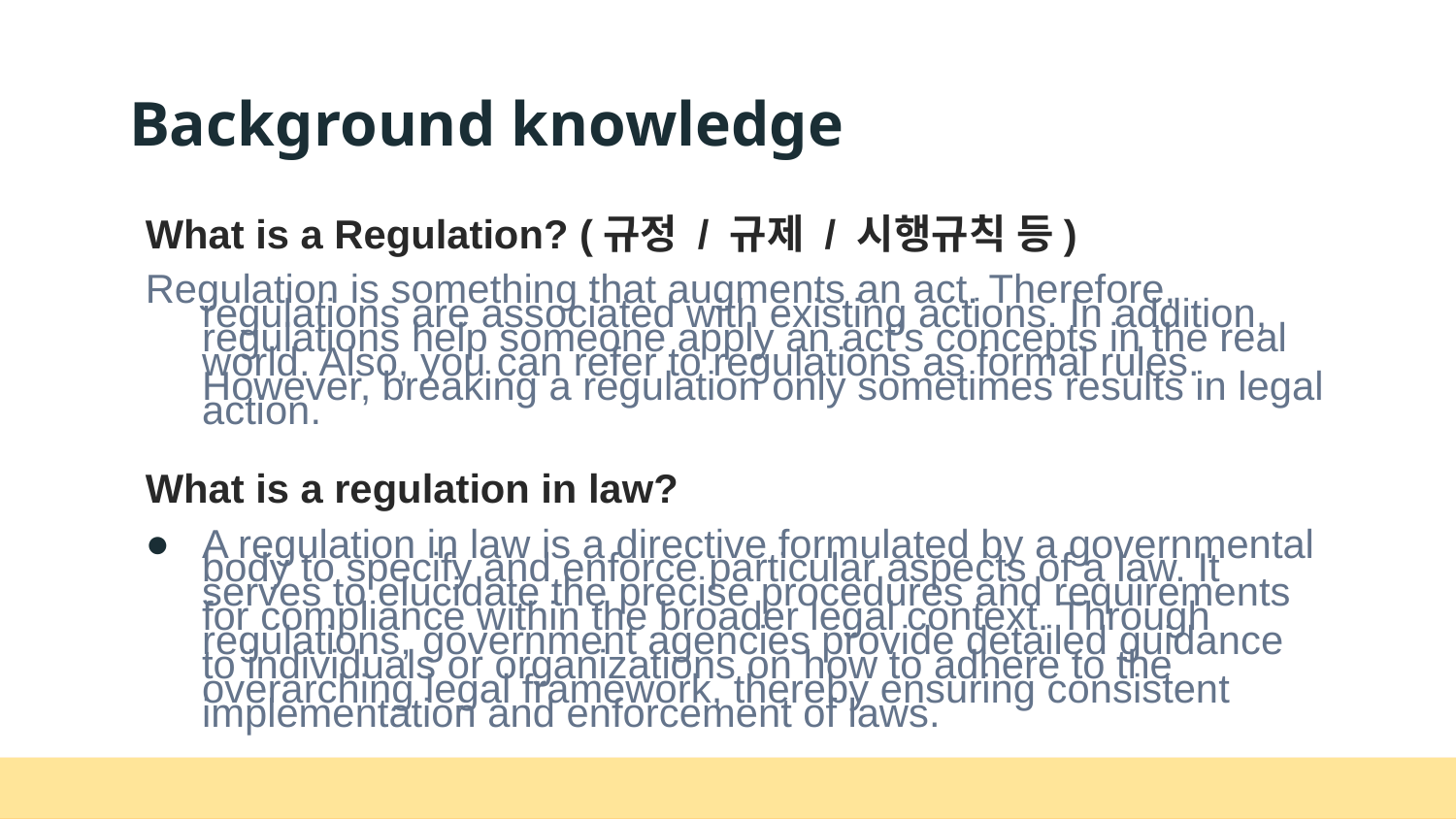

# Background knowledge
What is a Regulation? (규정 / 규제 / 시행규칙 등)
Regulation is something that augments an act. Therefore, regulations are associated with existing actions. In addition, regulations help someone apply an act’s concepts in the real world. Also, you can refer to regulations as formal rules. However, breaking a regulation only sometimes results in legal action.
What is a regulation in law?
A regulation in law is a directive formulated by a governmental body to specify and enforce particular aspects of a law. It serves to elucidate the precise procedures and requirements for compliance within the broader legal context. Through regulations, government agencies provide detailed guidance to individuals or organizations on how to adhere to the overarching legal framework, thereby ensuring consistent implementation and enforcement of laws.